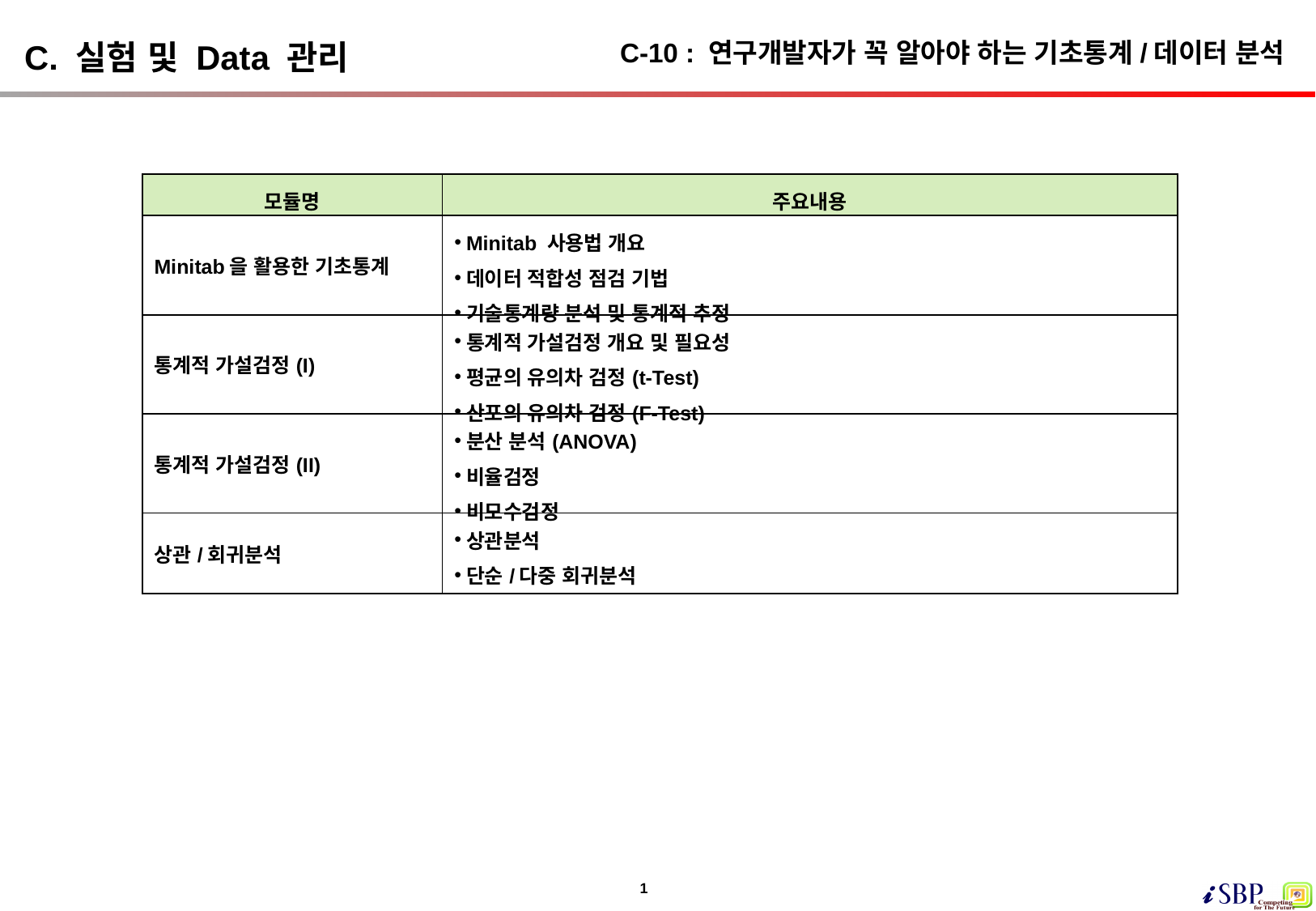

# C-10 : 연구개발자가 꼭 알아야 하는 기초통계/데이터 분석
C. 실험 및 Data 관리
| 모듈명 | 주요내용 |
| --- | --- |
| Minitab을 활용한 기초통계 | Minitab 사용법 개요 데이터 적합성 점검 기법 기술통계량 분석 및 통계적 추정 |
| 통계적 가설검정(I) | 통계적 가설검정 개요 및 필요성 평균의 유의차 검정(t-Test) 산포의 유의차 검정(F-Test) |
| 통계적 가설검정(II) | 분산 분석(ANOVA) 비율검정 비모수검정 |
| 상관/회귀분석 | 상관분석 단순/다중 회귀분석 |
1